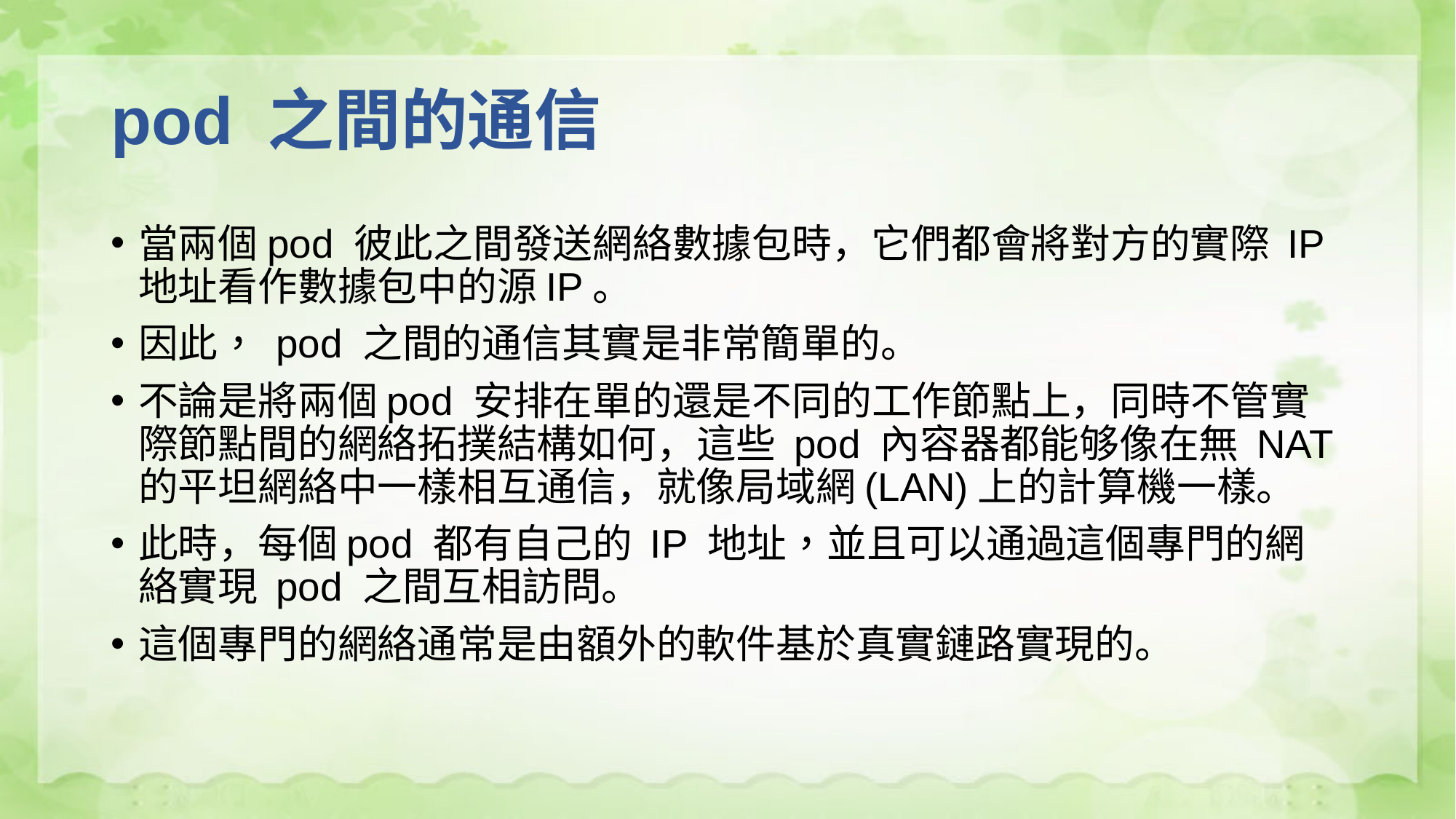

# pod 之間的通信
當兩個pod 彼此之間發送網絡數據包時，它們都會將對方的實際 IP 地址看作數據包中的源IP。
因此， pod 之間的通信其實是非常簡單的。
不論是將兩個pod 安排在單的還是不同的工作節點上，同時不管實際節點間的網絡拓撲結構如何，這些 pod 內容器都能够像在無 NAT 的平坦網絡中一樣相互通信，就像局域網(LAN)上的計算機一樣。
此時，每個pod 都有自己的 IP 地址，並且可以通過這個專門的網絡實現 pod 之間互相訪問。
這個專門的網絡通常是由額外的軟件基於真實鏈路實現的。